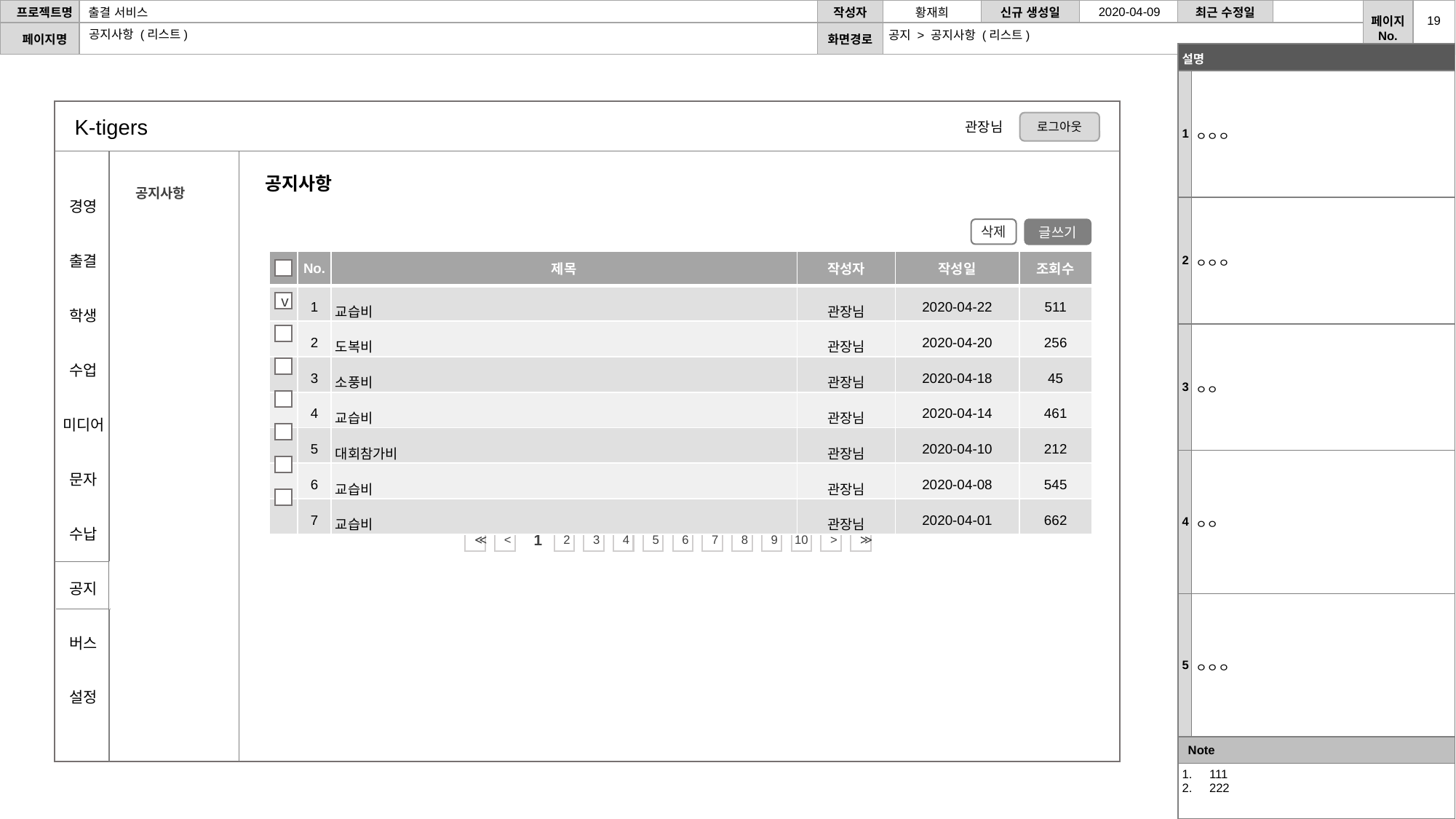

2020-04-09
19
공지사항 (리스트)
공지 > 공지사항 (리스트)
| 설명 |  |
| --- | --- |
| 1 | ㅇㅇㅇ |
| 2 | ㅇㅇㅇ |
| 3 | ㅇㅇ |
| 4 | ㅇㅇ |
| 5 | ㅇㅇㅇ |
| Note |  |
| 111 222 |  |

K-tigers
로그아웃
관장님
공지사항
공지사항

경영

출결

학생

수업

미디어

문자

수납

공지

버스

설정

삭제
글쓰기
|  | No. | 제목 | 작성자 | 작성일 | 조회수 |
| --- | --- | --- | --- | --- | --- |
|  | 1 | 교습비 | 관장님 | 2020-04-22 | 511 |
|  | 2 | 도복비 | 관장님 | 2020-04-20 | 256 |
|  | 3 | 소풍비 | 관장님 | 2020-04-18 | 45 |
|  | 4 | 교습비 | 관장님 | 2020-04-14 | 461 |
|  | 5 | 대회참가비 | 관장님 | 2020-04-10 | 212 |
|  | 6 | 교습비 | 관장님 | 2020-04-08 | 545 |
|  | 7 | 교습비 | 관장님 | 2020-04-01 | 662 |

v

≪
<
1
2
3
4
5
6
7
8
9
10
>
≫